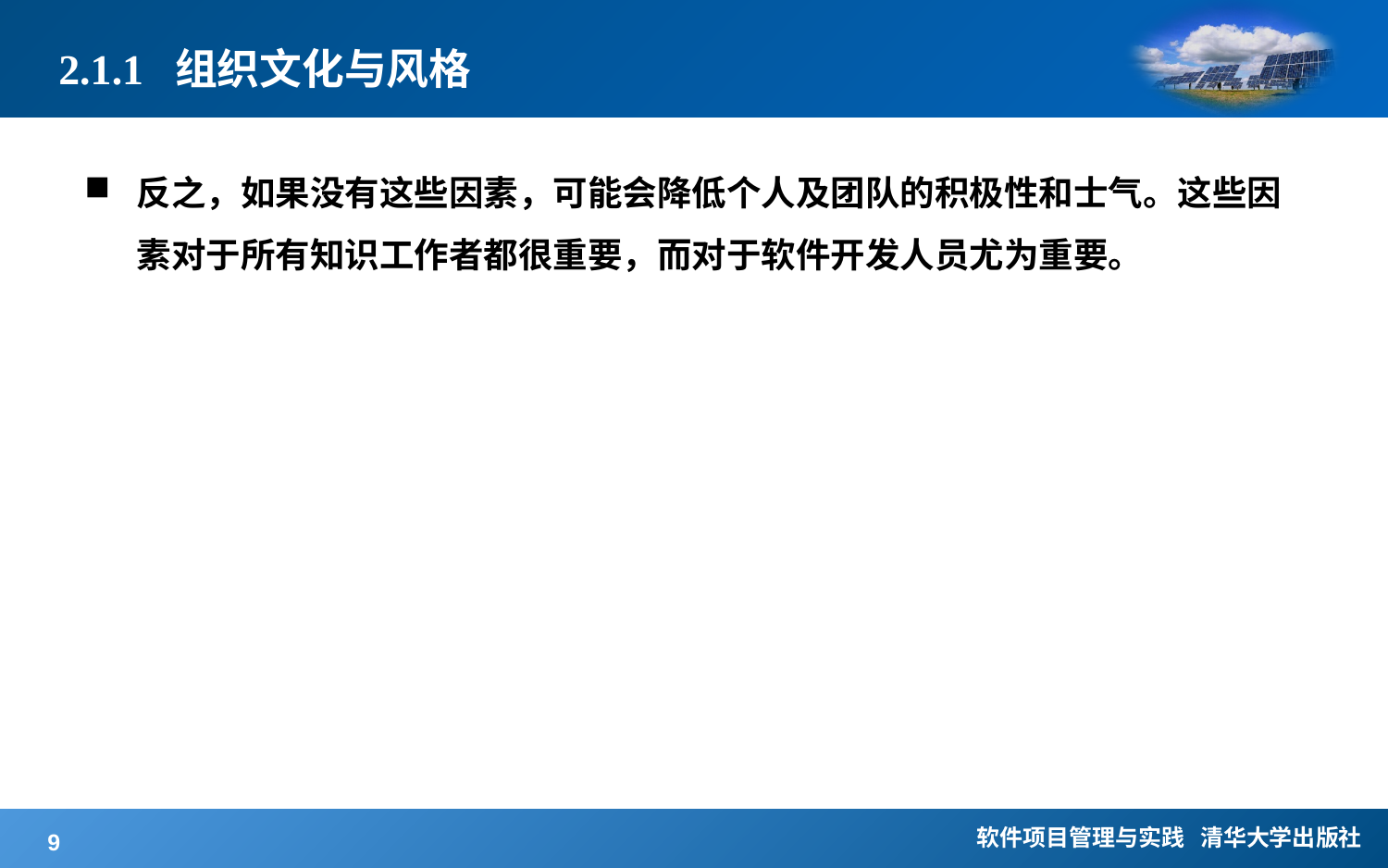

# 2.1.1  组织文化与风格
反之，如果没有这些因素，可能会降低个人及团队的积极性和士气。这些因素对于所有知识工作者都很重要，而对于软件开发人员尤为重要。